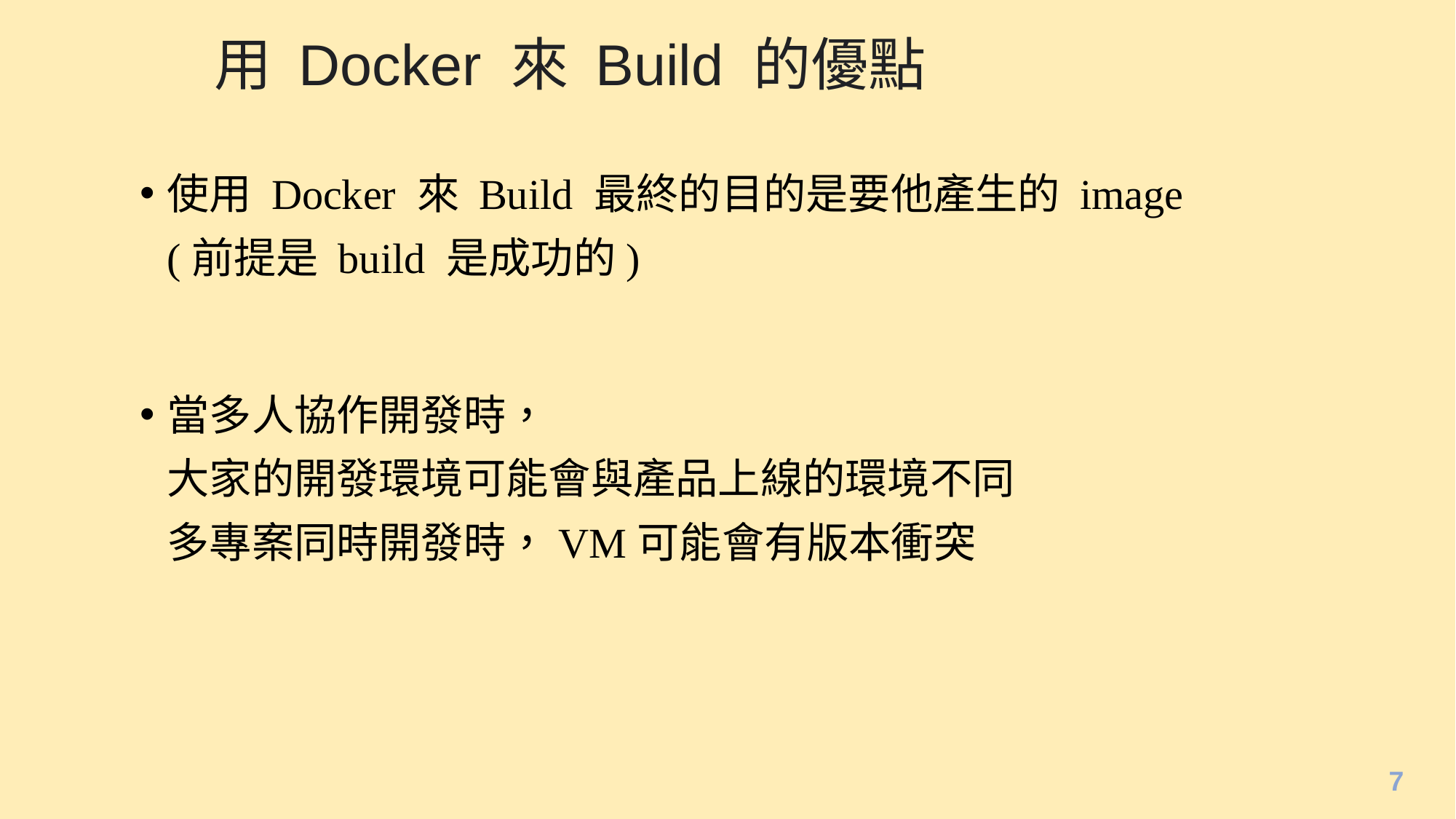

# 用 Docker 來 Build 的優點
使用 Docker 來 Build 最終的目的是要他產生的 image
(前提是 build 是成功的)

當多人協作開發時，
大家的開發環境可能會與產品上線的環境不同
多專案同時開發時，VM可能會有版本衝突

7